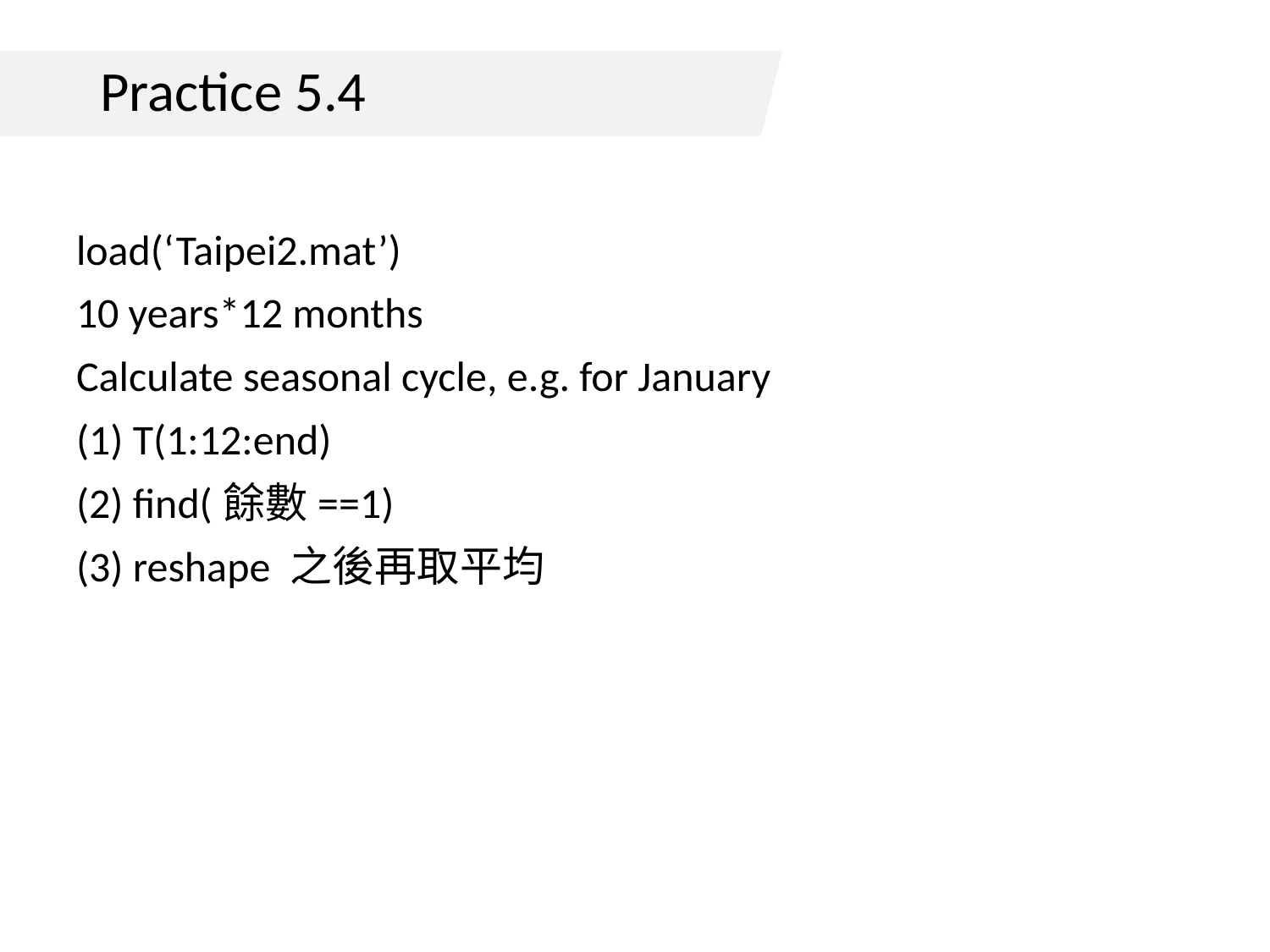

# Practice 5.4
load(‘Taipei2.mat’)
10 years*12 months
Calculate seasonal cycle, e.g. for January
(1) T(1:12:end)
(2) find(餘數==1)
(3) reshape 之後再取平均